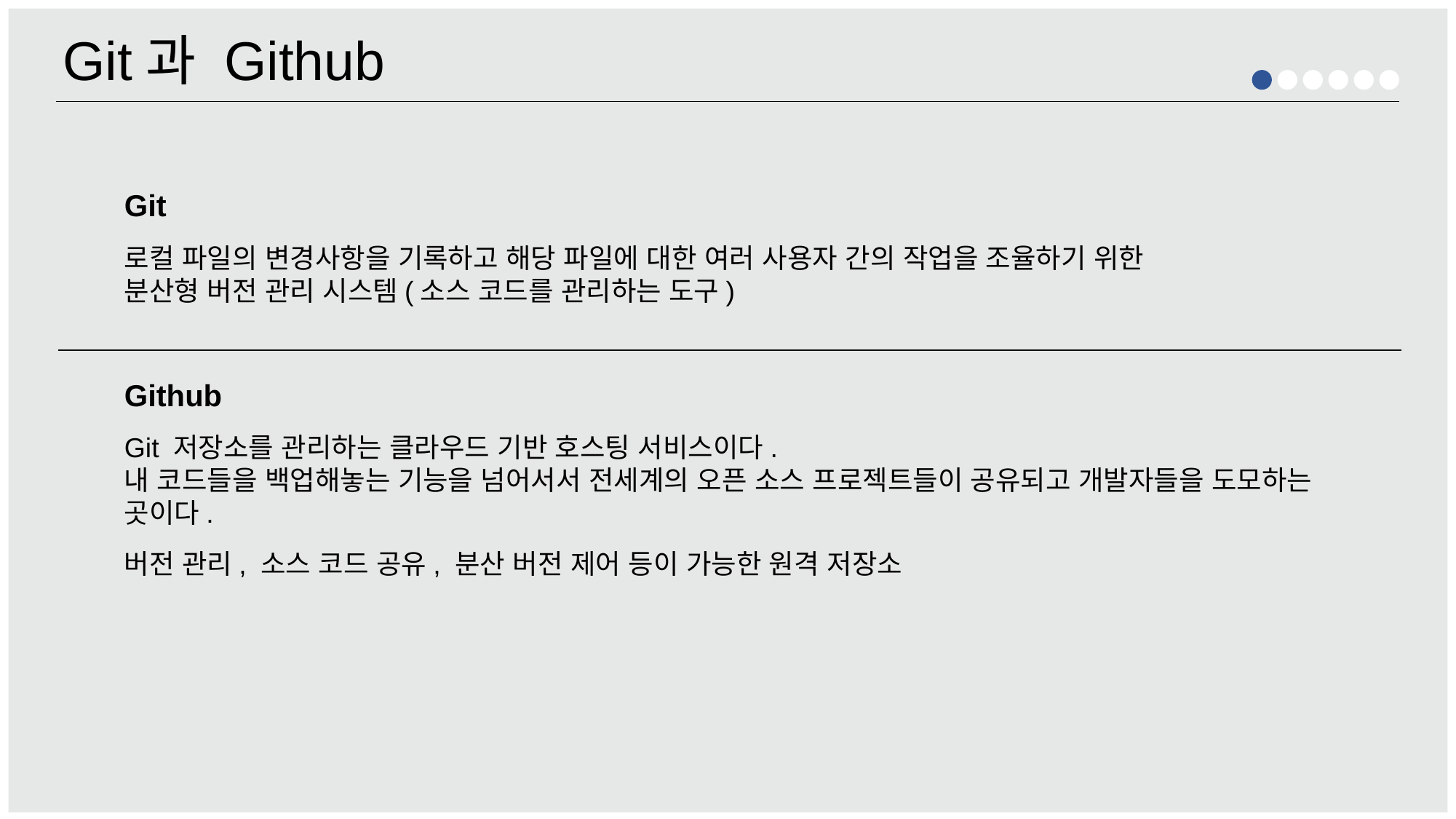

Git과 Github

Git

로컬 파일의 변경사항을 기록하고 해당 파일에 대한 여러 사용자 간의 작업을 조율하기 위한
분산형 버전 관리 시스템(소스 코드를 관리하는 도구)
Github

Git 저장소를 관리하는 클라우드 기반 호스팅 서비스이다.
내 코드들을 백업해놓는 기능을 넘어서서 전세계의 오픈 소스 프로젝트들이 공유되고 개발자들을 도모하는 곳이다.

버전 관리, 소스 코드 공유, 분산 버전 제어 등이 가능한 원격 저장소